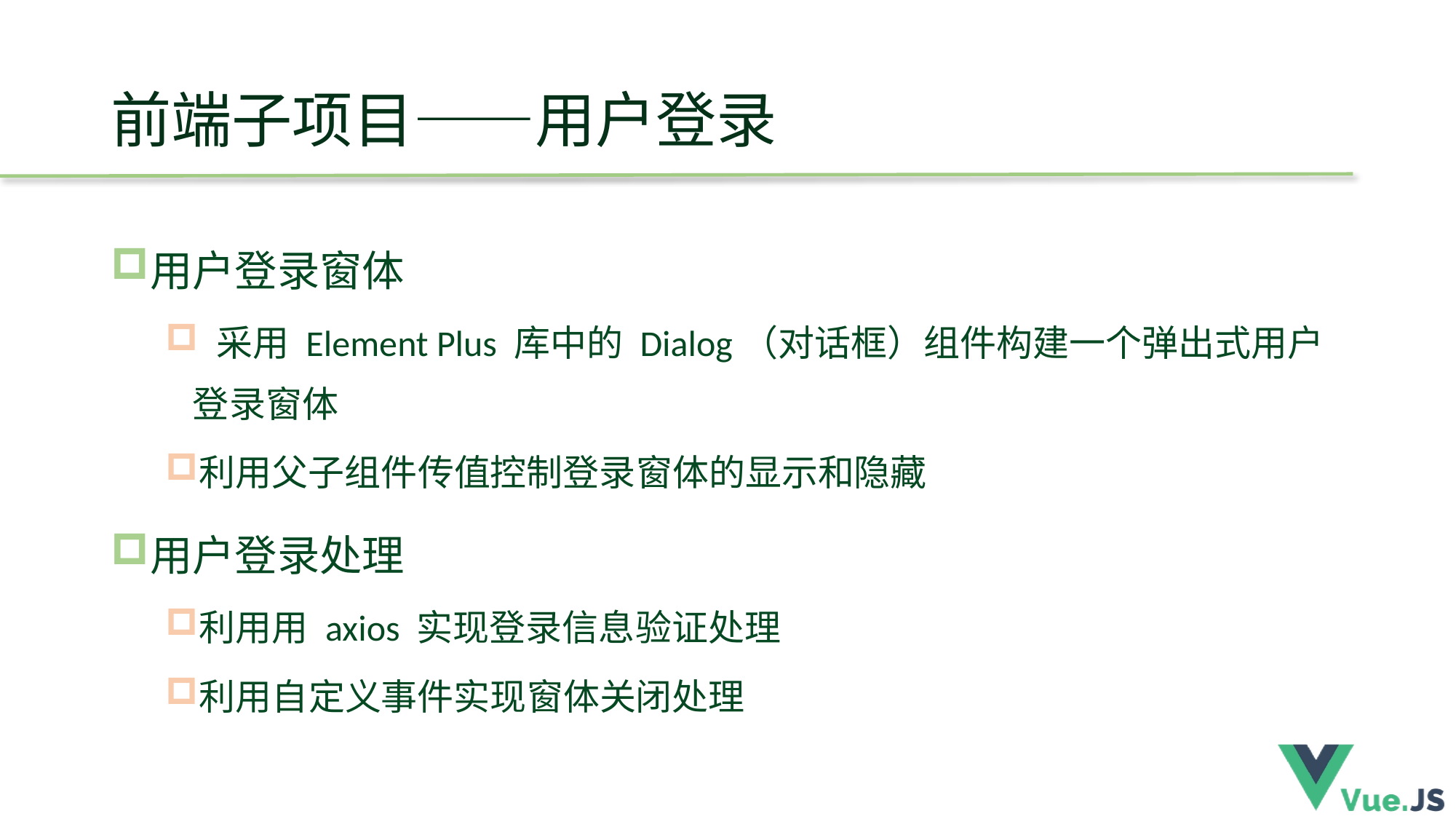

# 前端子项目——用户登录
用户登录窗体
 采用 Element Plus 库中的 Dialog（对话框）组件构建一个弹出式用户登录窗体
利用父子组件传值控制登录窗体的显示和隐藏
用户登录处理
利用用 axios 实现登录信息验证处理
利用自定义事件实现窗体关闭处理